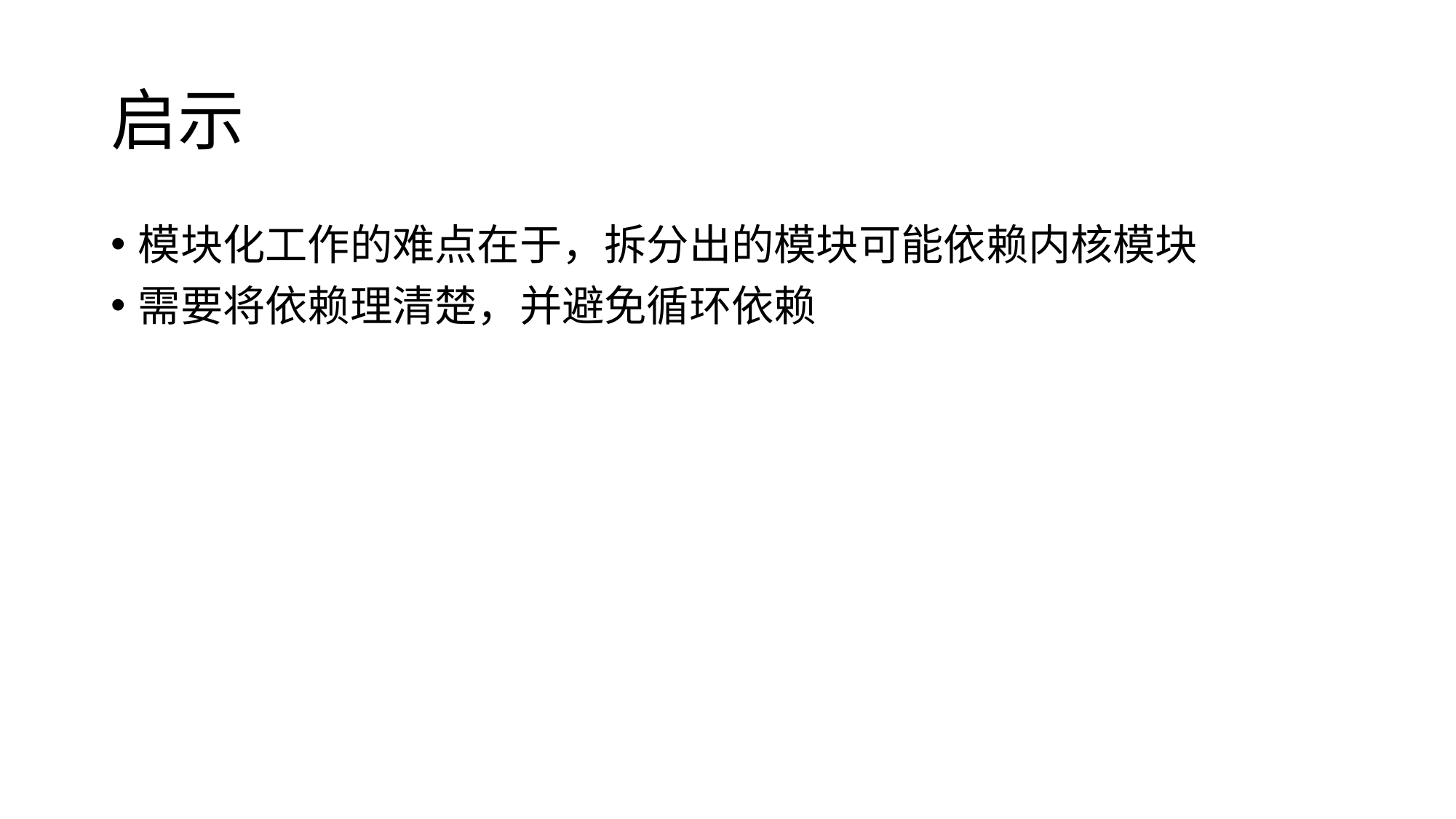

# 启示
模块化工作的难点在于，拆分出的模块可能依赖内核模块
需要将依赖理清楚，并避免循环依赖